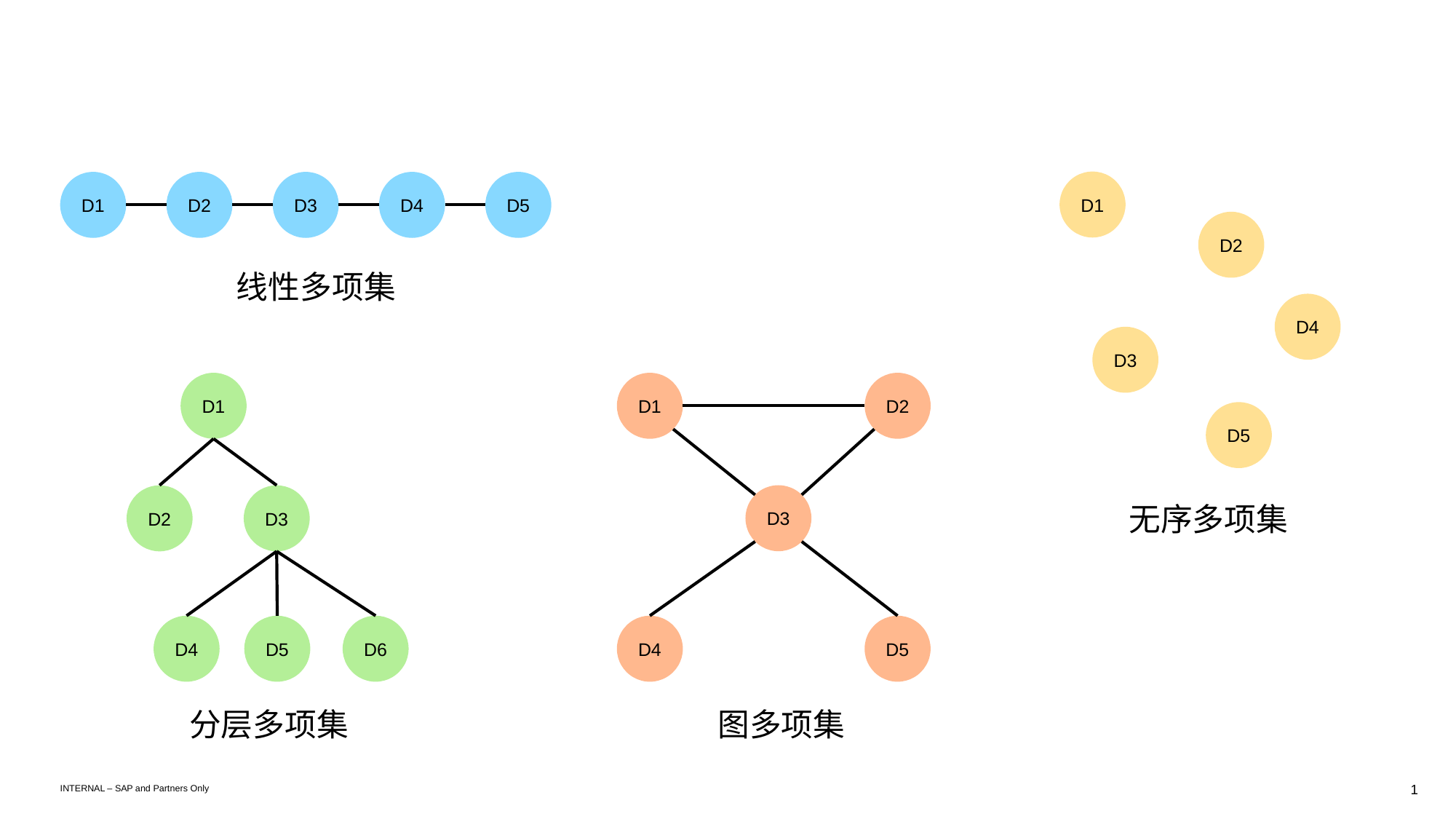

#
D1
D5
D4
D3
D2
D1
D2
线性多项集
D4
D3
D2
D1
D1
D5
D3
D2
D3
无序多项集
D5
D6
D4
D5
D4
分层多项集
图多项集